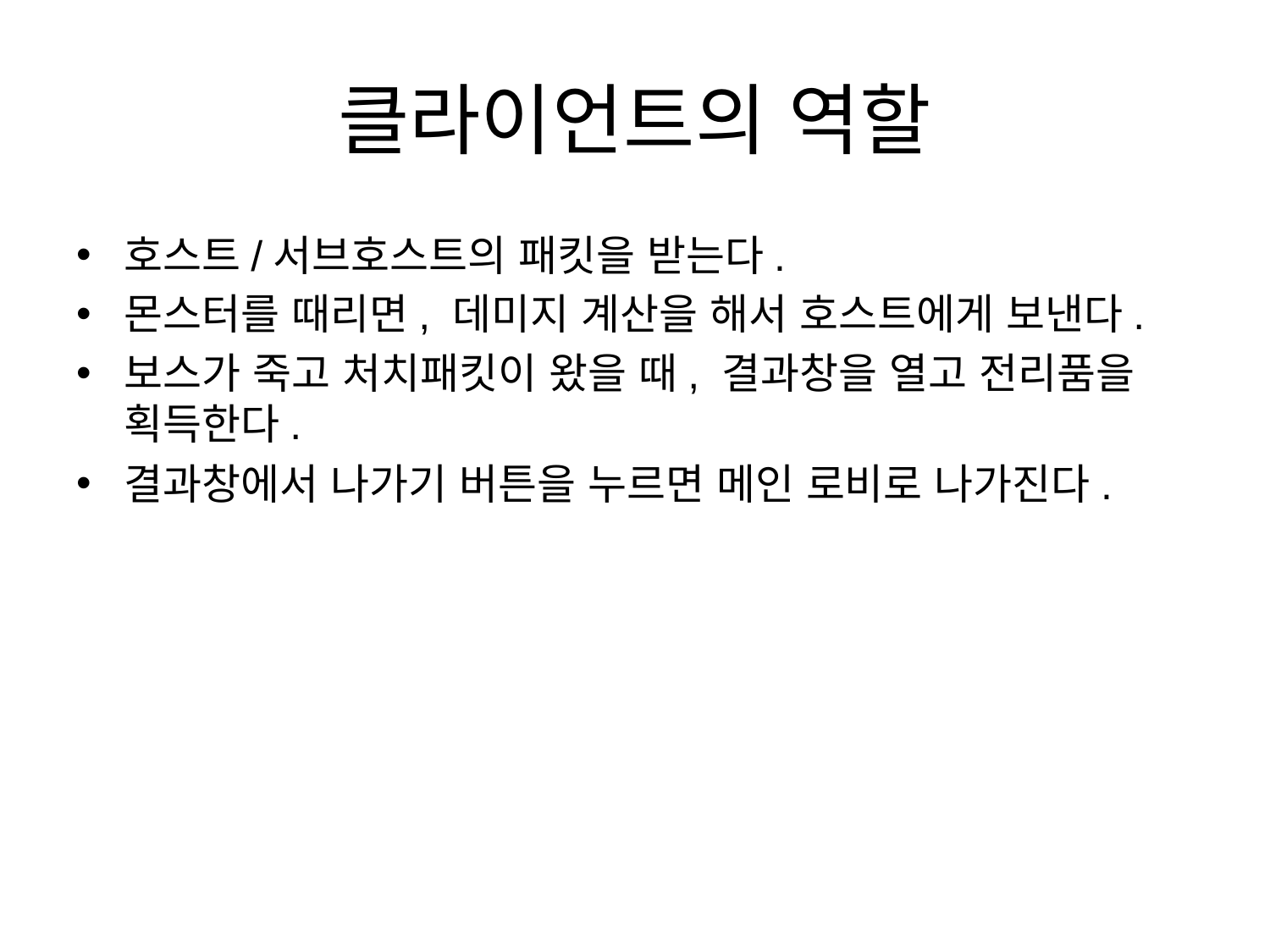

# 클라이언트의 역할
호스트/서브호스트의 패킷을 받는다.
몬스터를 때리면, 데미지 계산을 해서 호스트에게 보낸다.
보스가 죽고 처치패킷이 왔을 때, 결과창을 열고 전리품을 획득한다.
결과창에서 나가기 버튼을 누르면 메인 로비로 나가진다.